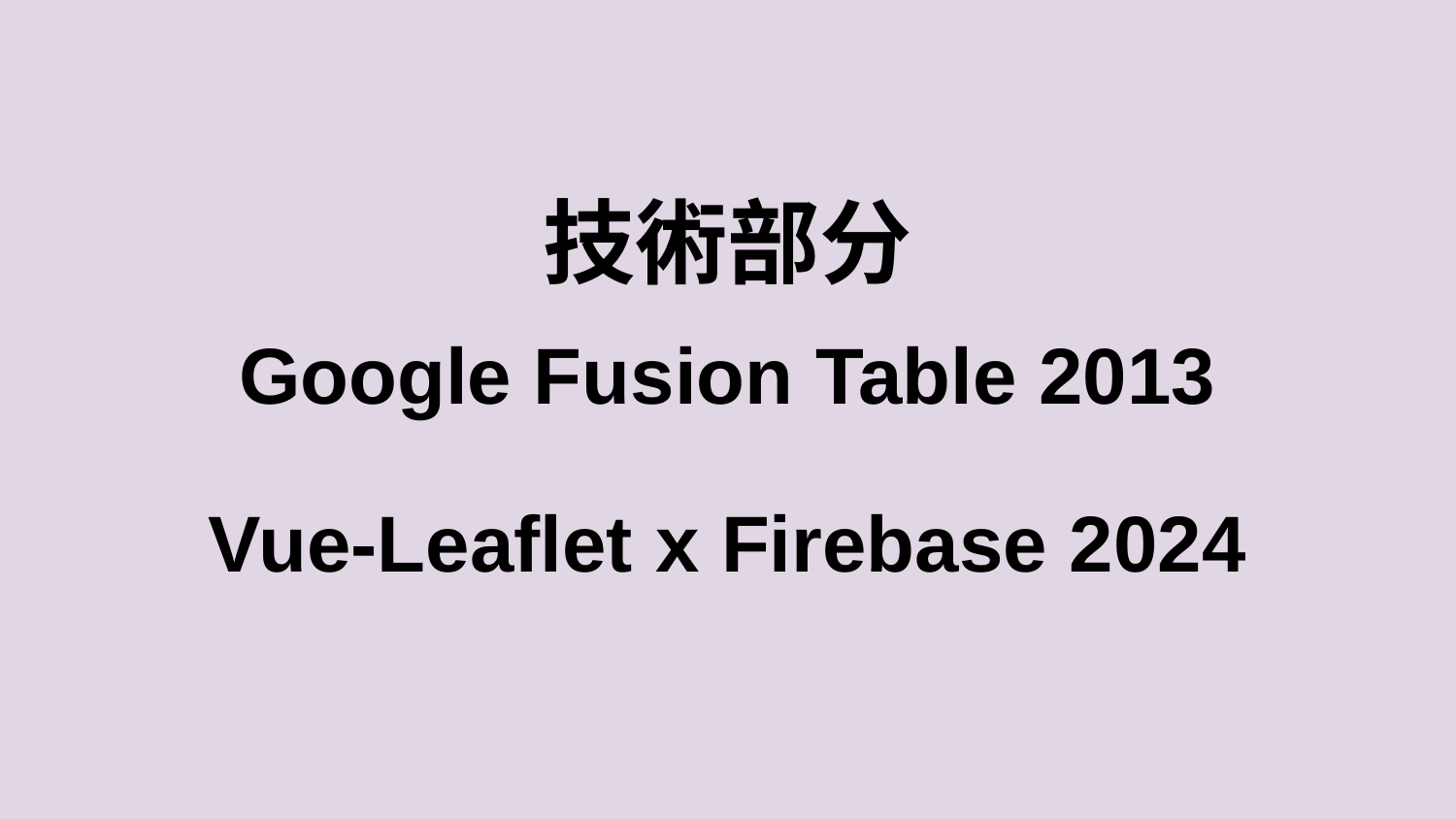

技術部分
Google Fusion Table 2013
Vue-Leaflet x Firebase 2024